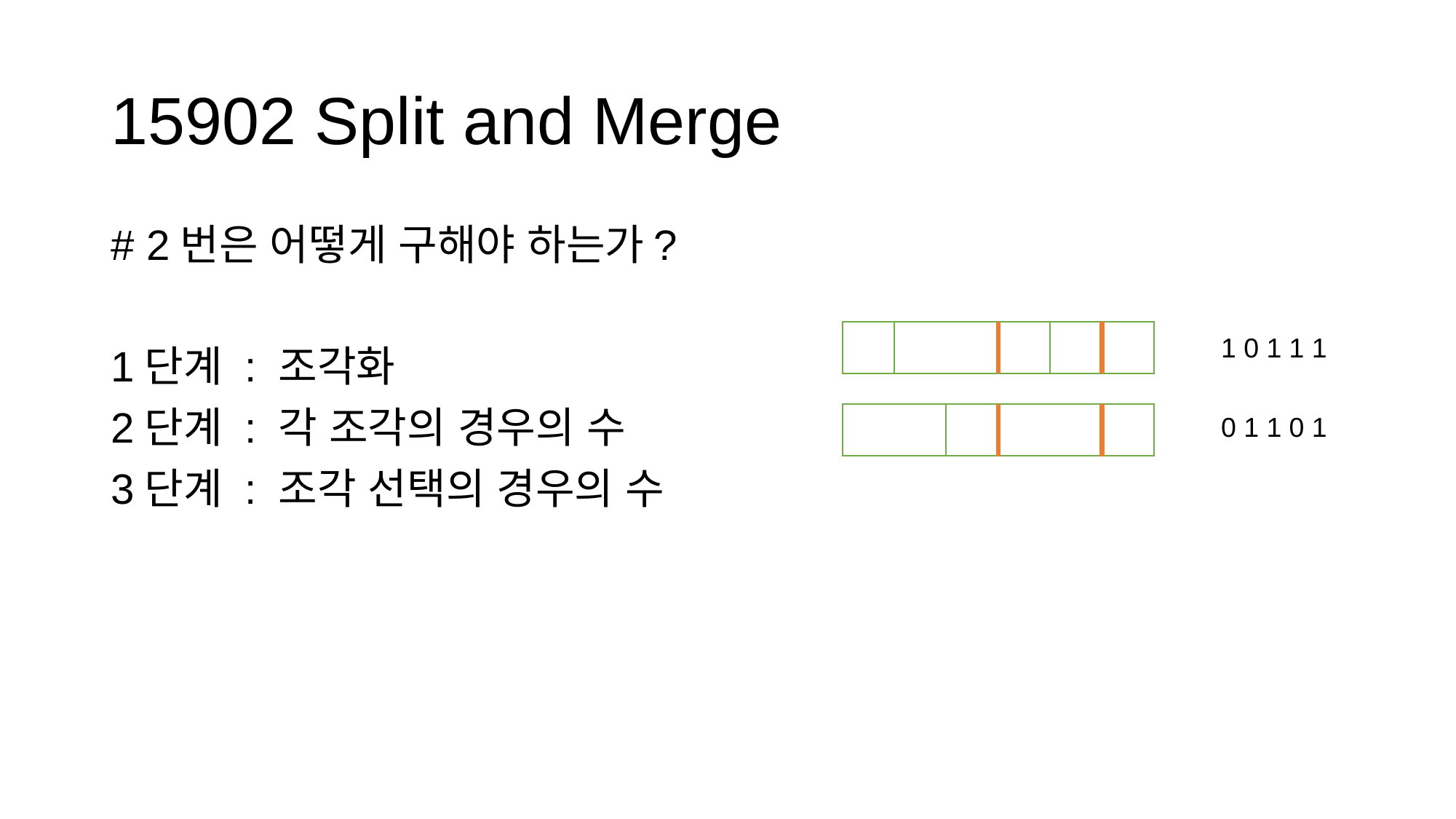

# 15902 Split and Merge
# 2번은 어떻게 구해야 하는가?

1단계 : 조각화
2단계 : 각 조각의 경우의 수
3단계 : 조각 선택의 경우의 수

1 0 1 1 1

0 1 1 0 1